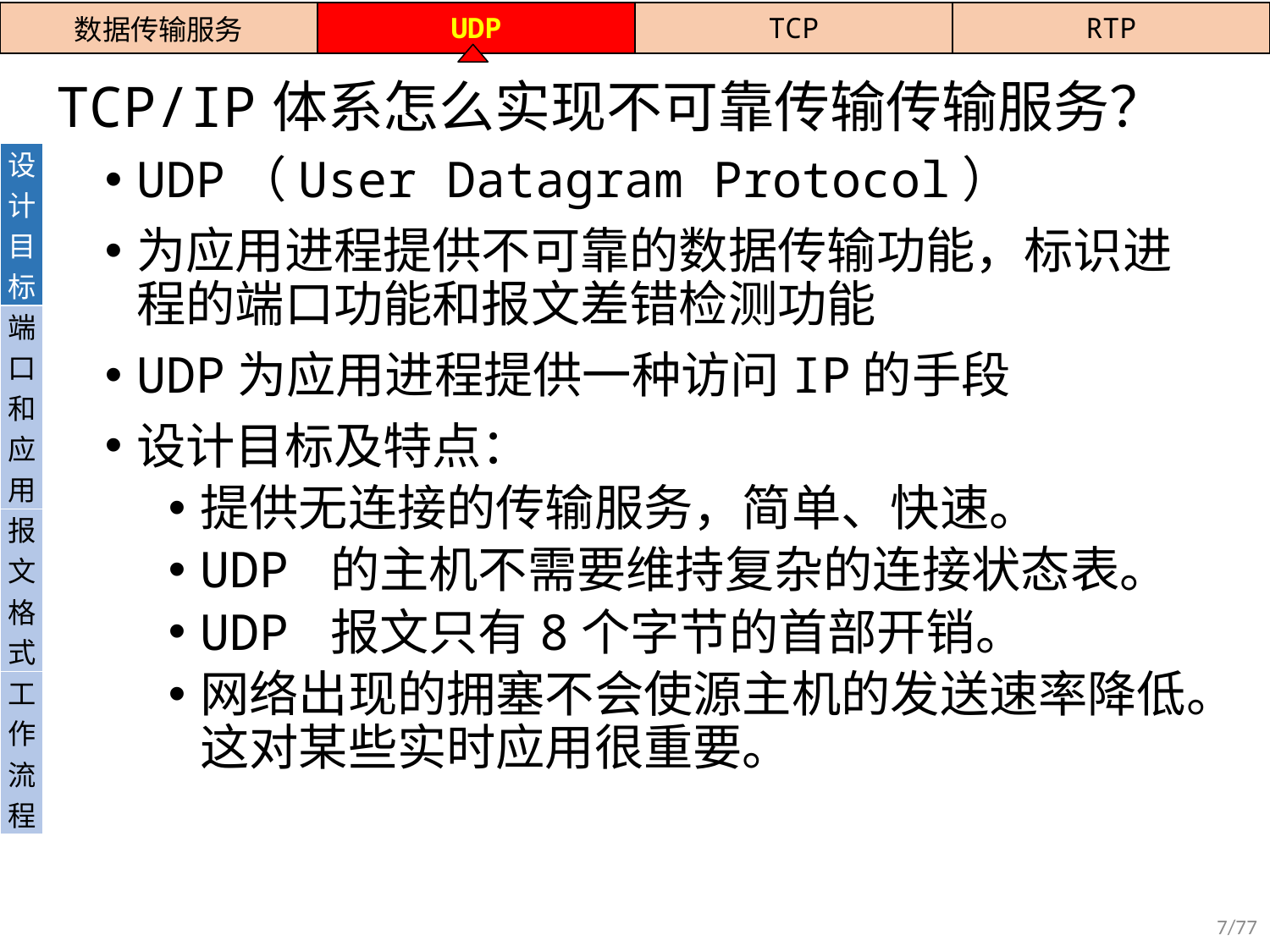

| 数据传输服务 | UDP | TCP | RTP |
| --- | --- | --- | --- |

# TCP/IP体系怎么实现不可靠传输传输服务？
| 设计目标 |
| --- |
| 端口和应用 |
| 报文格式 |
| 工作流程 |
UDP（User Datagram Protocol）
为应用进程提供不可靠的数据传输功能，标识进程的端口功能和报文差错检测功能
UDP为应用进程提供一种访问IP的手段
设计目标及特点：
提供无连接的传输服务，简单、快速。
UDP 的主机不需要维持复杂的连接状态表。
UDP 报文只有8个字节的首部开销。
网络出现的拥塞不会使源主机的发送速率降低。这对某些实时应用很重要。

7/77